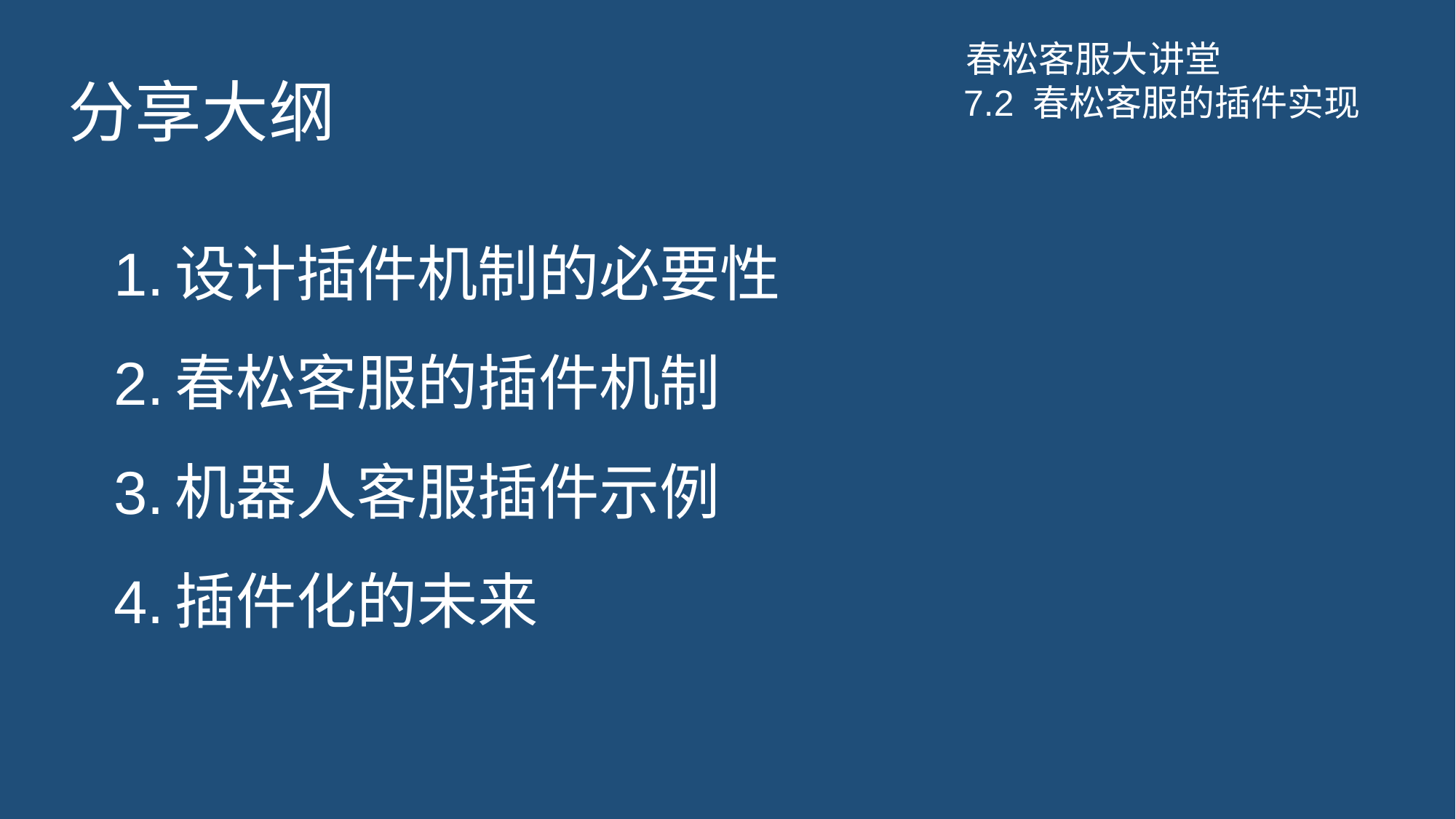

春松客服大讲堂
# 分享大纲
7.2 春松客服的插件实现
设计插件机制的必要性
春松客服的插件机制
机器人客服插件示例
插件化的未来